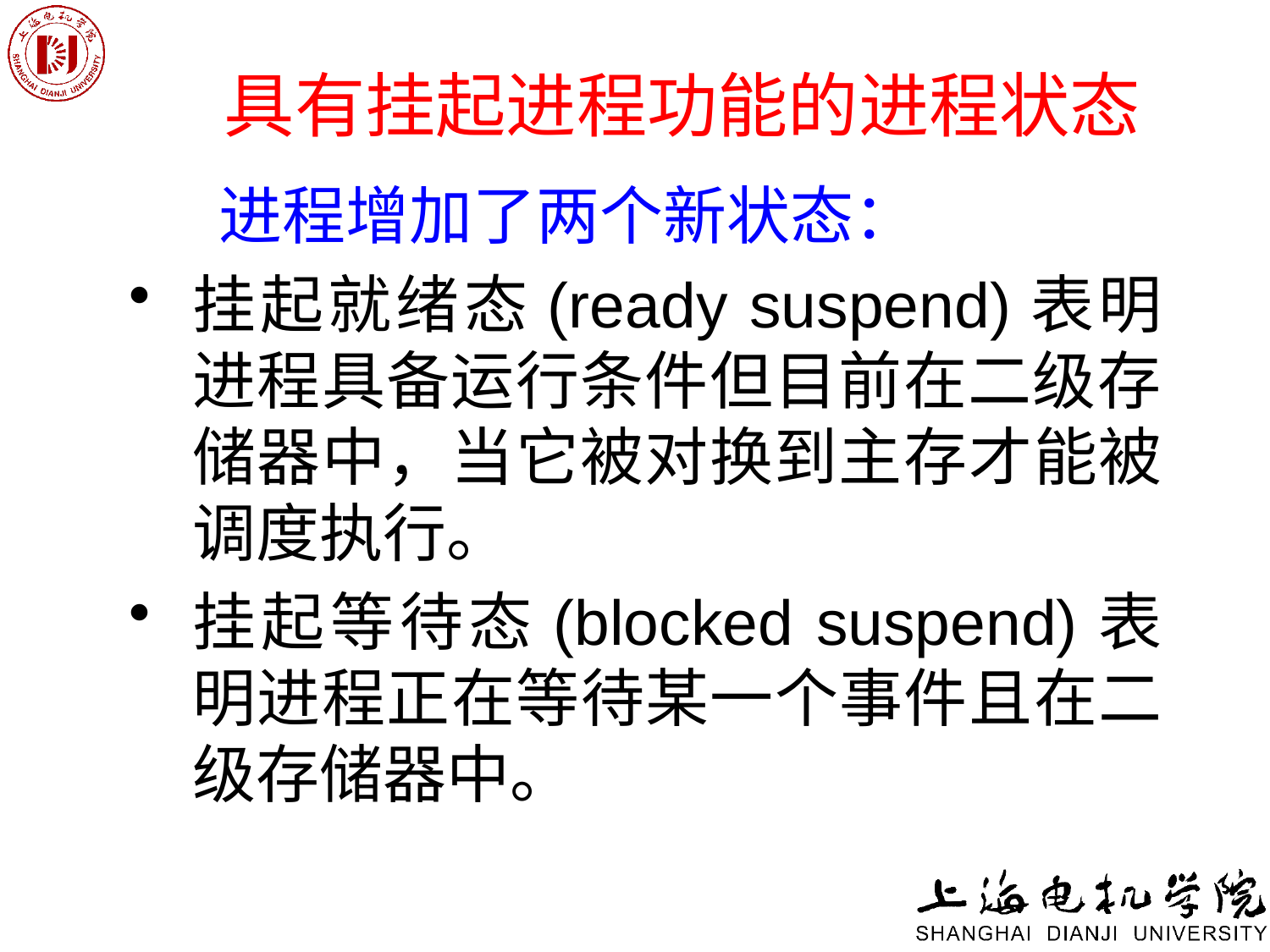

# 具有挂起进程功能的进程状态
      进程增加了两个新状态：
挂起就绪态(ready suspend)表明进程具备运行条件但目前在二级存储器中，当它被对换到主存才能被调度执行。
挂起等待态(blocked suspend)表明进程正在等待某一个事件且在二级存储器中。